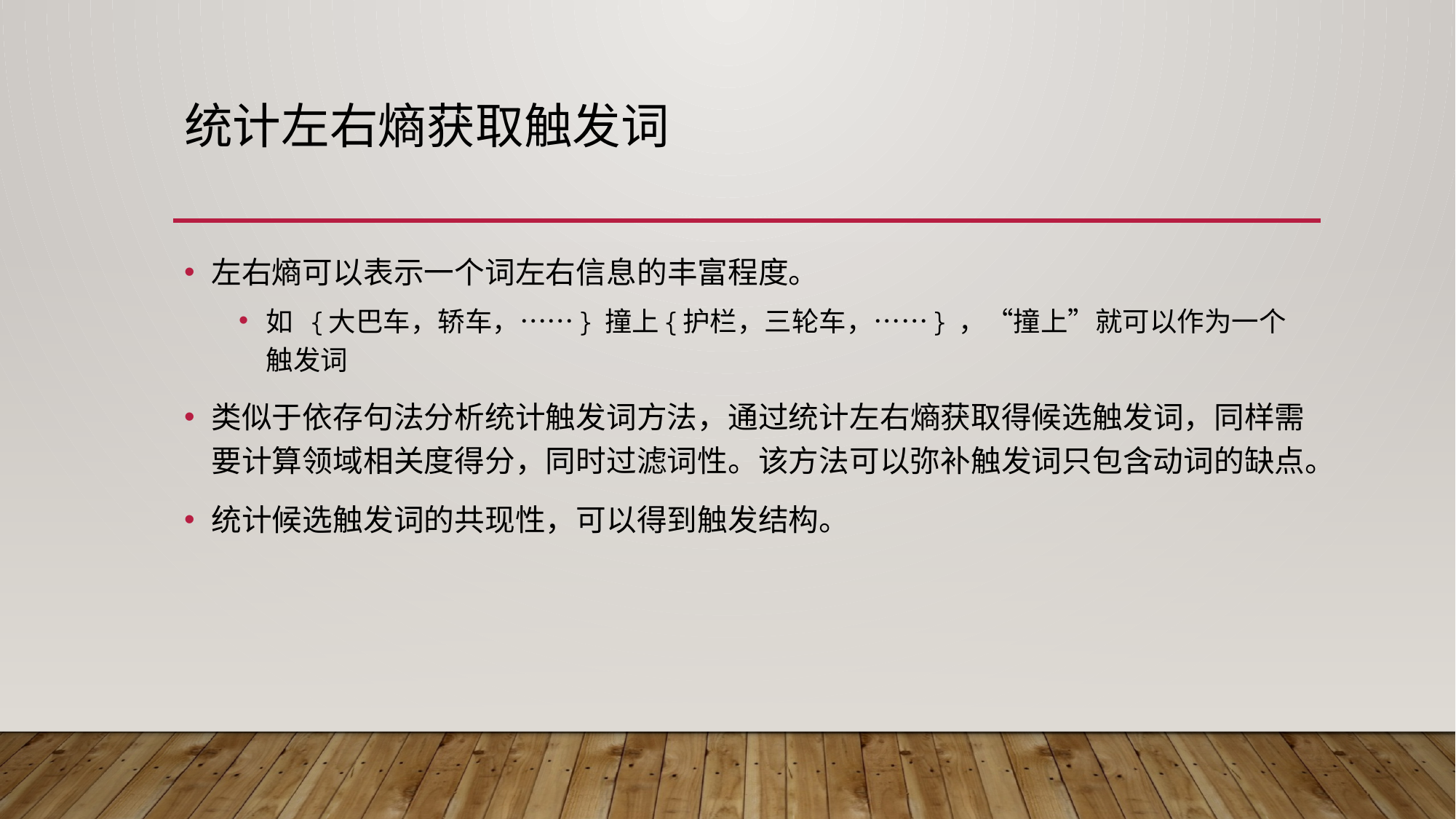

# 统计左右熵获取触发词
左右熵可以表示一个词左右信息的丰富程度。
如  {大巴车，轿车，……} 撞上{护栏，三轮车，……} ，“撞上”就可以作为一个触发词
类似于依存句法分析统计触发词方法，通过统计左右熵获取得候选触发词，同样需要计算领域相关度得分，同时过滤词性。该方法可以弥补触发词只包含动词的缺点。
统计候选触发词的共现性，可以得到触发结构。